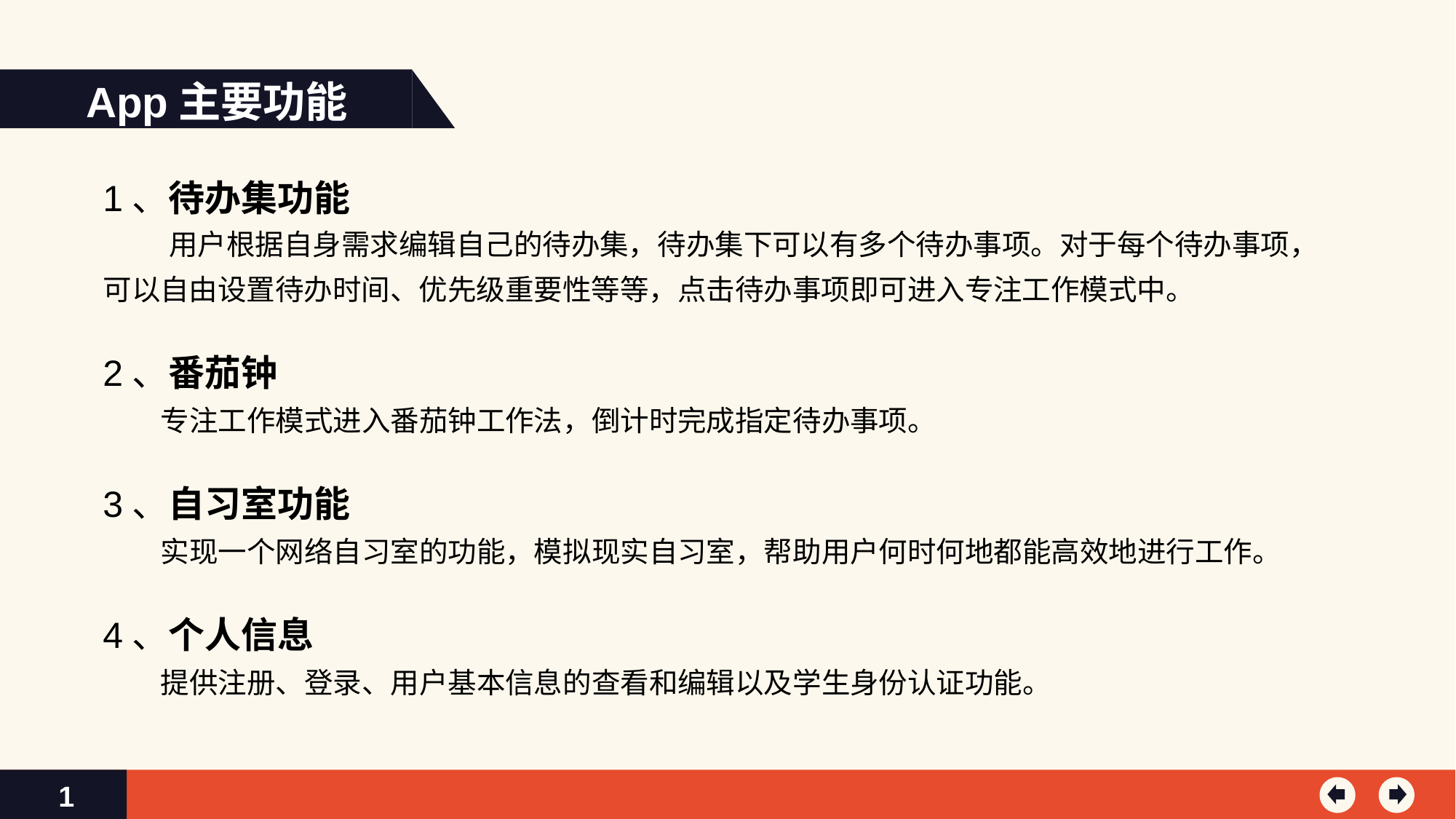

App主要功能
1、待办集功能
       用户根据自身需求编辑自己的待办集，待办集下可以有多个待办事项。对于每个待办事项，可以自由设置待办时间、优先级重要性等等，点击待办事项即可进入专注工作模式中。

2、番茄钟
        专注工作模式进入番茄钟工作法，倒计时完成指定待办事项。

3、自习室功能
        实现一个网络自习室的功能，模拟现实自习室，帮助用户何时何地都能高效地进行工作。

4、个人信息
        提供注册、登录、用户基本信息的查看和编辑以及学生身份认证功能。

1